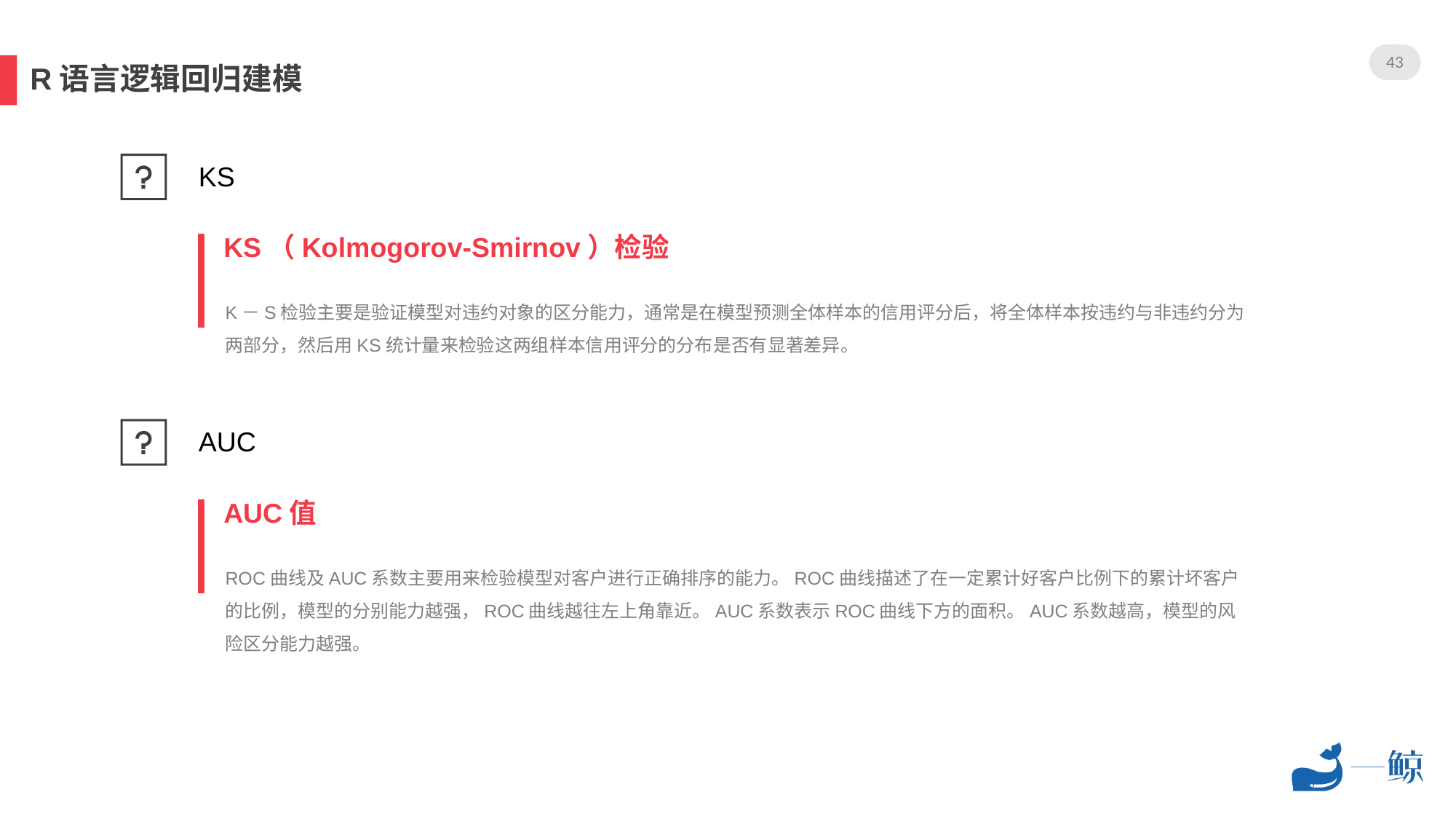

43
R语言逻辑回归建模

KS
KS（Kolmogorov-Smirnov）检验
K－S检验主要是验证模型对违约对象的区分能力，通常是在模型预测全体样本的信用评分后，将全体样本按违约与非违约分为两部分，然后用KS统计量来检验这两组样本信用评分的分布是否有显著差异。

AUC
AUC值
ROC曲线及AUC系数主要用来检验模型对客户进行正确排序的能力。ROC曲线描述了在一定累计好客户比例下的累计坏客户的比例，模型的分别能力越强，ROC曲线越往左上角靠近。AUC系数表示ROC曲线下方的面积。AUC系数越高，模型的风险区分能力越强。